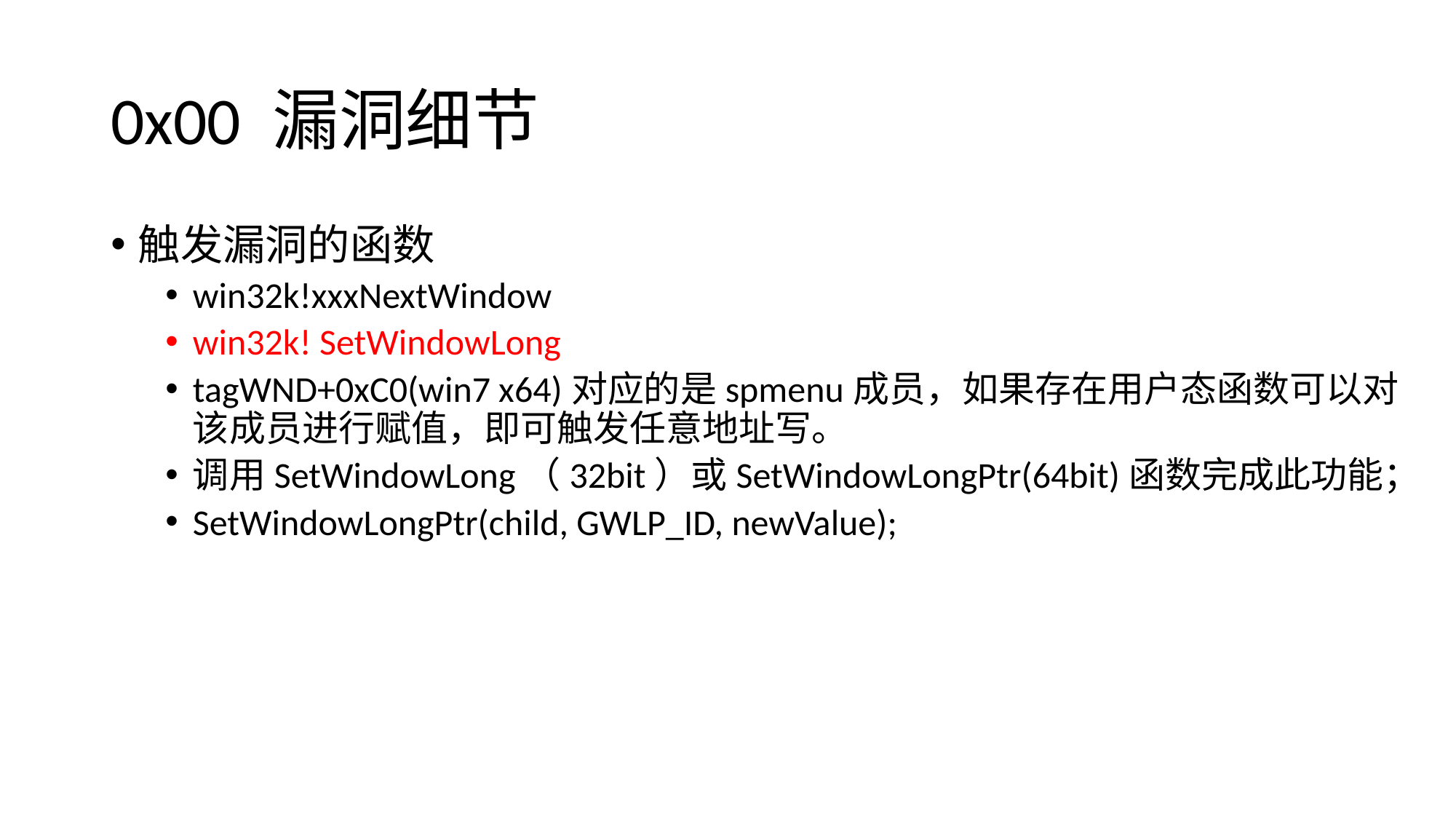

# 0x00 漏洞细节
触发漏洞的函数
win32k!xxxNextWindow
win32k! SetWindowLong
tagWND+0xC0(win7 x64)对应的是spmenu成员，如果存在用户态函数可以对该成员进行赋值，即可触发任意地址写。
调用SetWindowLong（32bit）或SetWindowLongPtr(64bit)函数完成此功能；
SetWindowLongPtr(child, GWLP_ID, newValue);